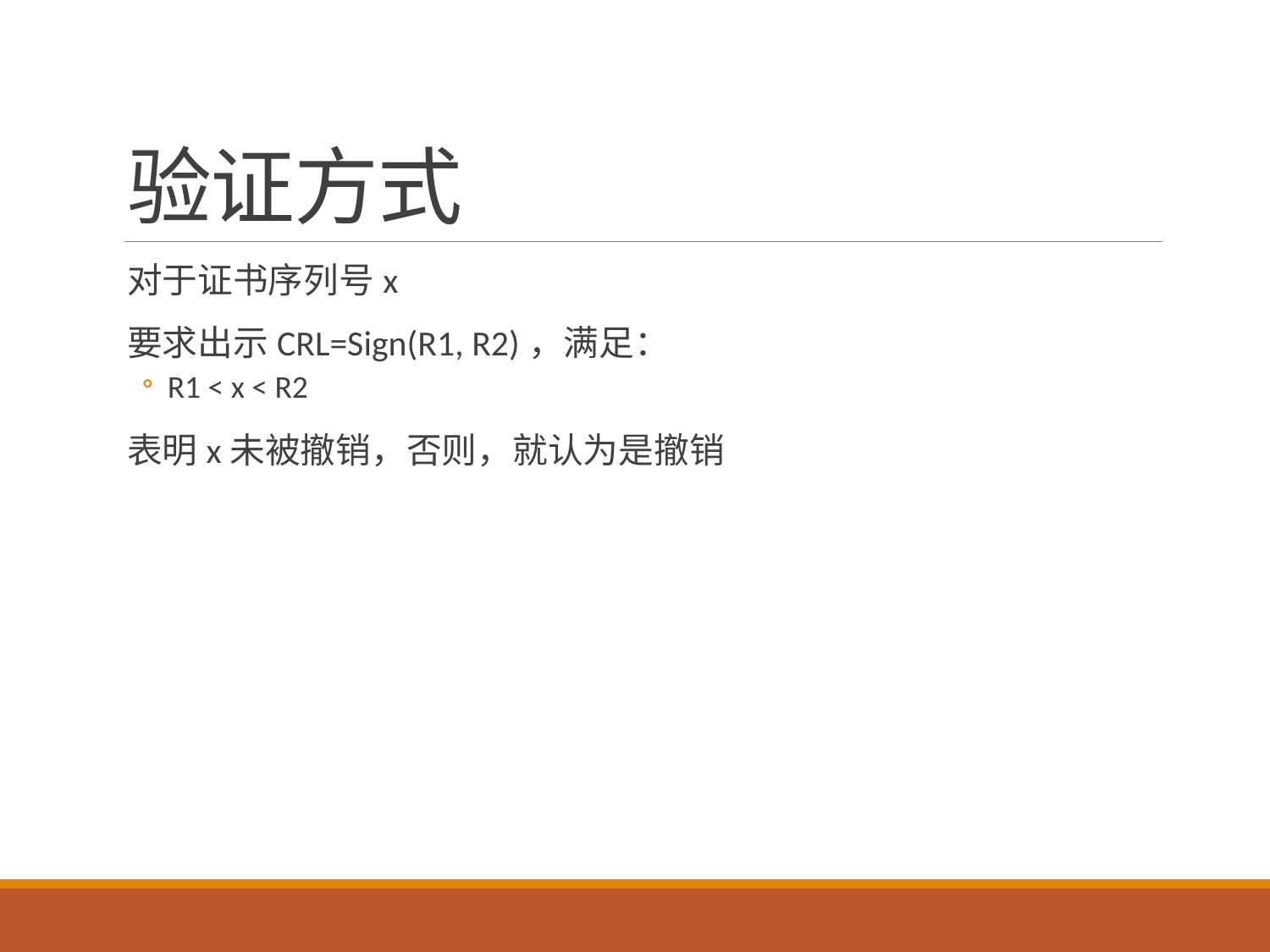

# 验证方式
对于证书序列号x
要求出示CRL=Sign(R1, R2)，满足：
R1 < x < R2
表明x未被撤销，否则，就认为是撤销